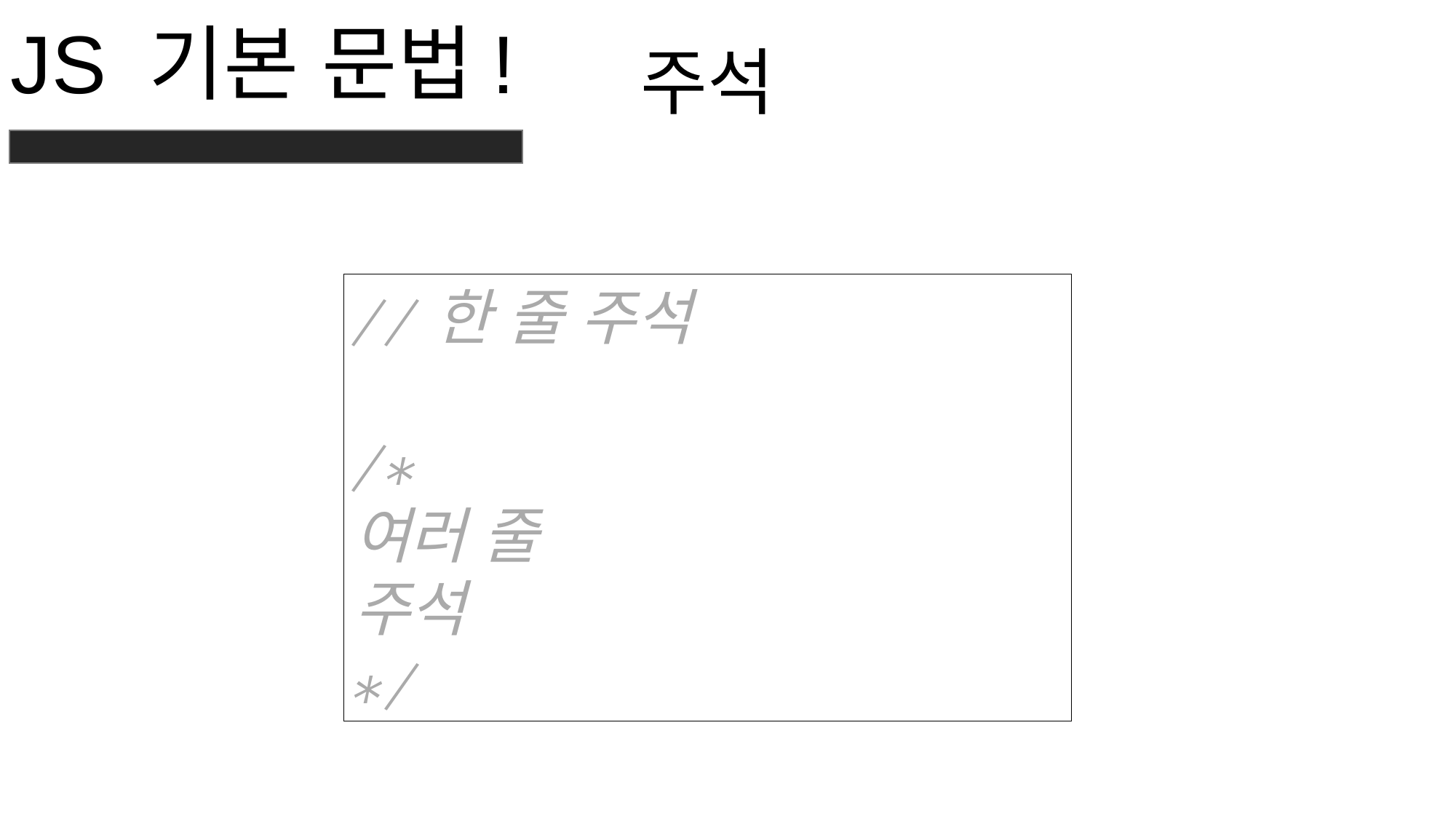

JS 기본 문법!
주석

//한 줄 주석
/*
여러 줄
주석
*/